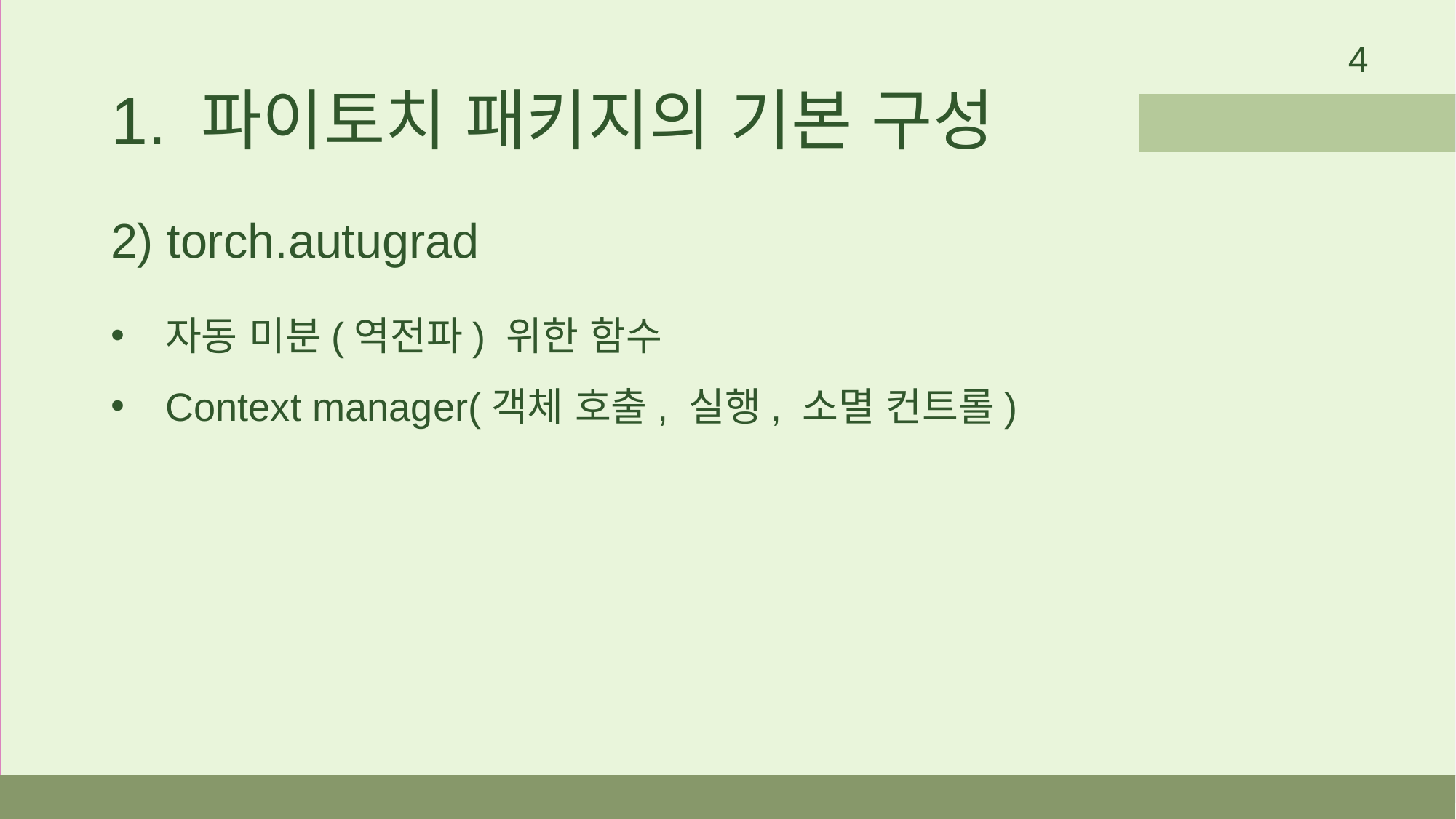

4
1. 파이토치 패키지의 기본 구성
2) torch.autugrad
자동 미분(역전파) 위한 함수
Context manager(객체 호출, 실행, 소멸 컨트롤)